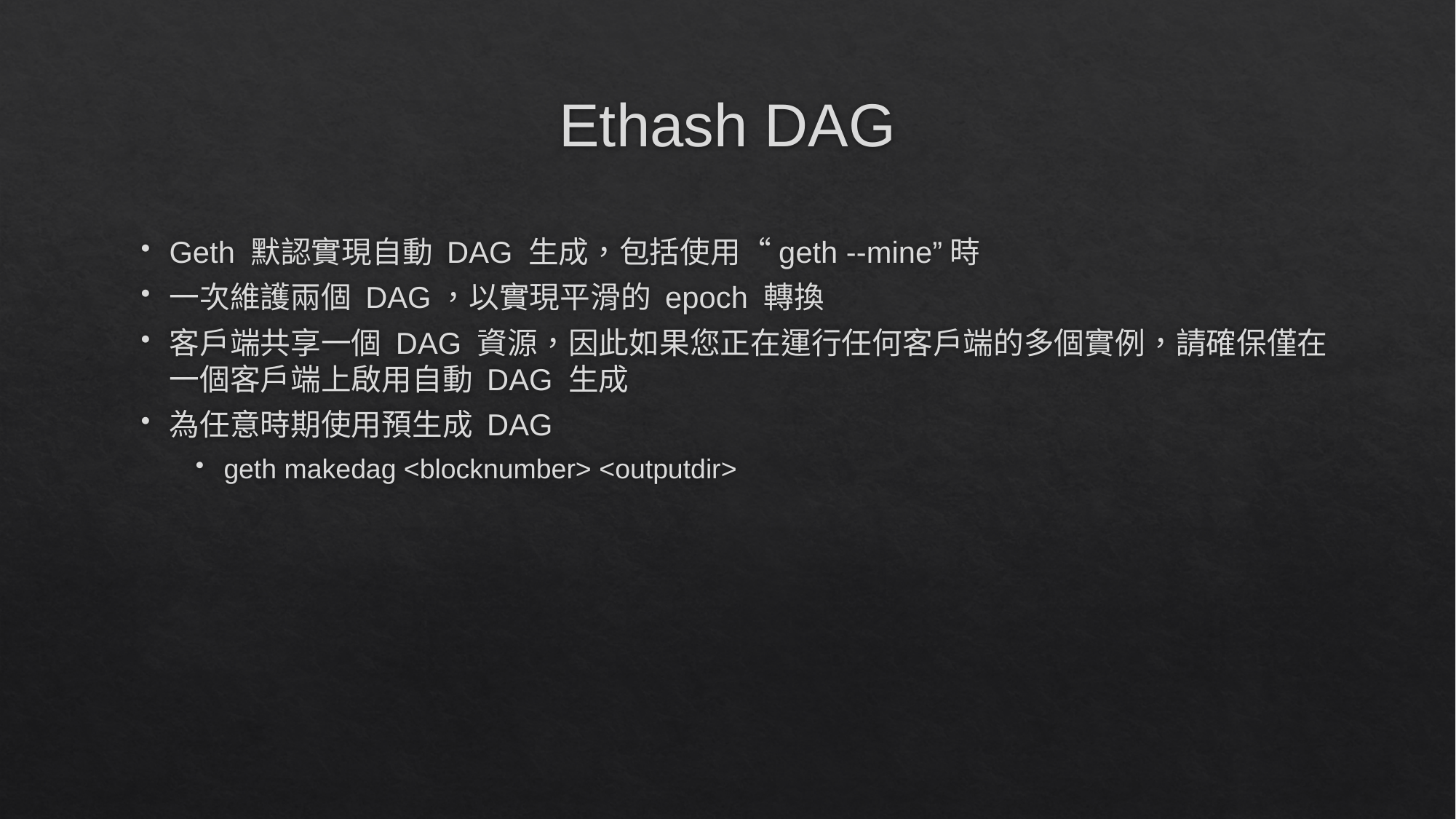

# Ethash DAG
Geth 默認實現自動 DAG 生成，包括使用“geth --mine”時
一次維護兩個 DAG，以實現平滑的 epoch 轉換
客戶端共享一個 DAG 資源，因此如果您正在運行任何客戶端的多個實例，請確保僅在一個客戶端上啟用自動 DAG 生成
為任意時期使用預生成 DAG
geth makedag <blocknumber> <outputdir>